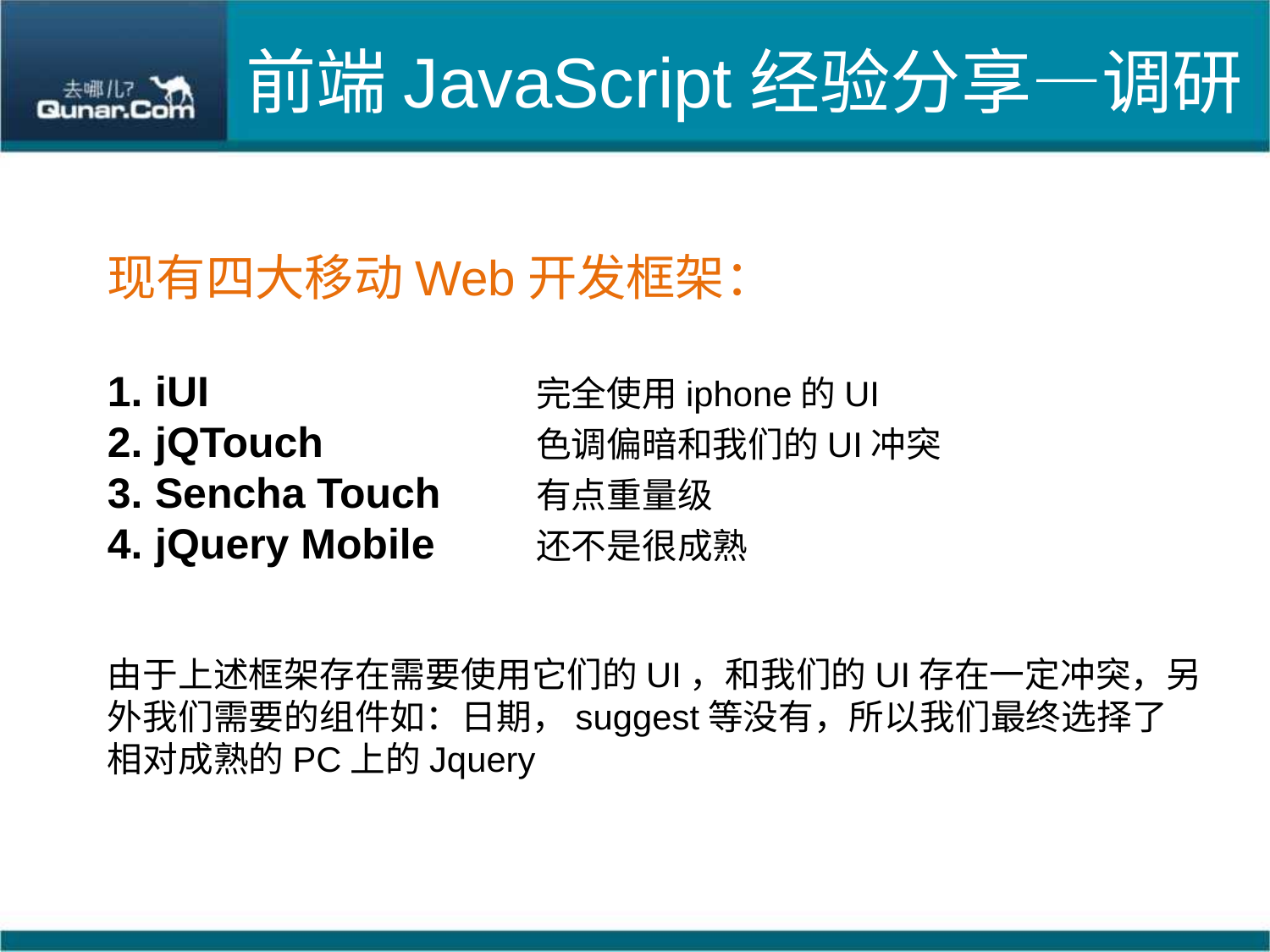

# 前端JavaScript经验分享—调研
现有四大移动Web开发框架：

iUI			完全使用iphone的UI
jQTouch		色调偏暗和我们的UI冲突
Sencha Touch	有点重量级
jQuery Mobile	还不是很成熟
由于上述框架存在需要使用它们的UI，和我们的UI存在一定冲突，另外我们需要的组件如：日期，suggest等没有，所以我们最终选择了相对成熟的PC上的Jquery